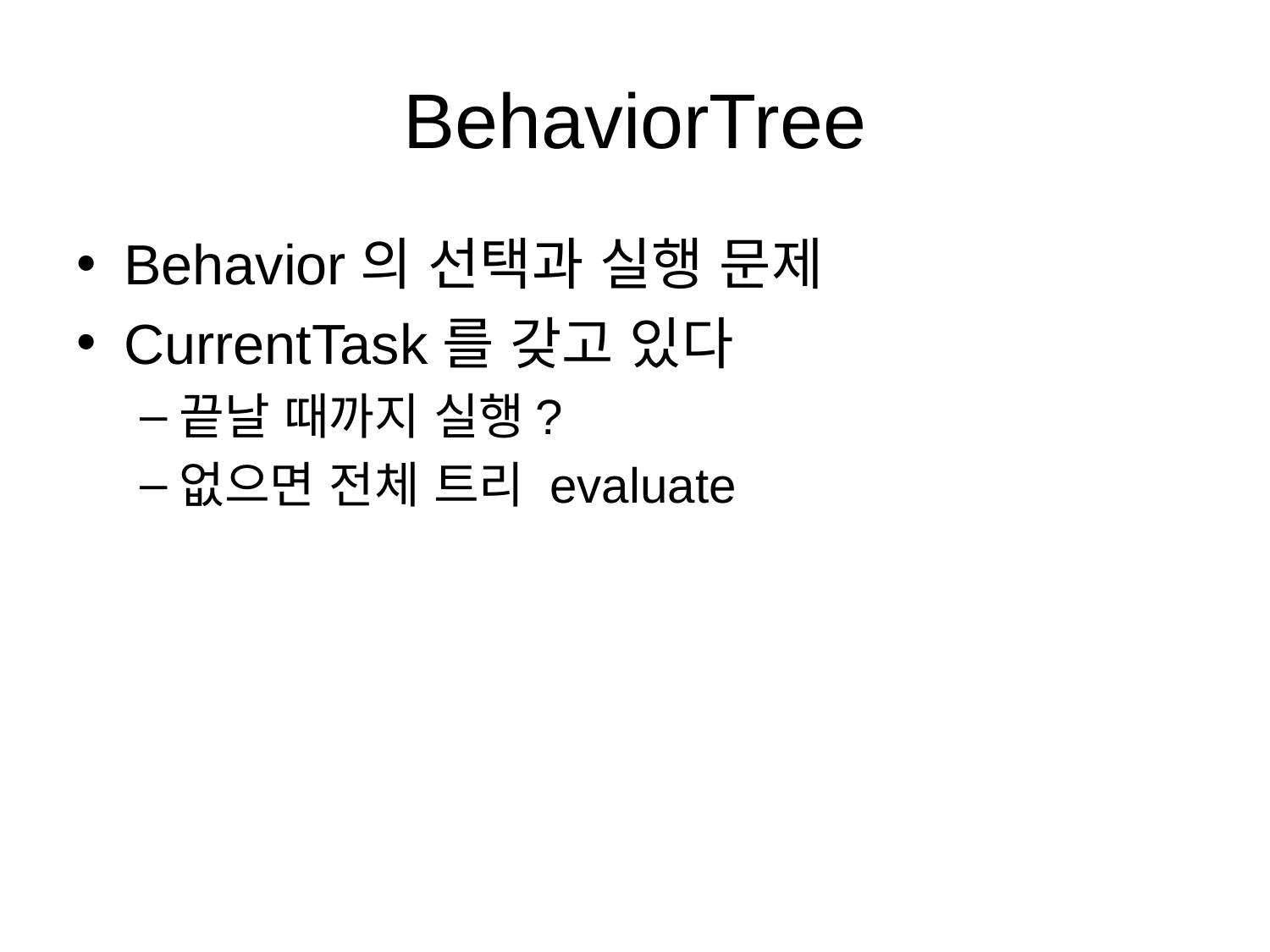

# BehaviorTree
Behavior의 선택과 실행 문제
CurrentTask를 갖고 있다
끝날 때까지 실행?
없으면 전체 트리 evaluate